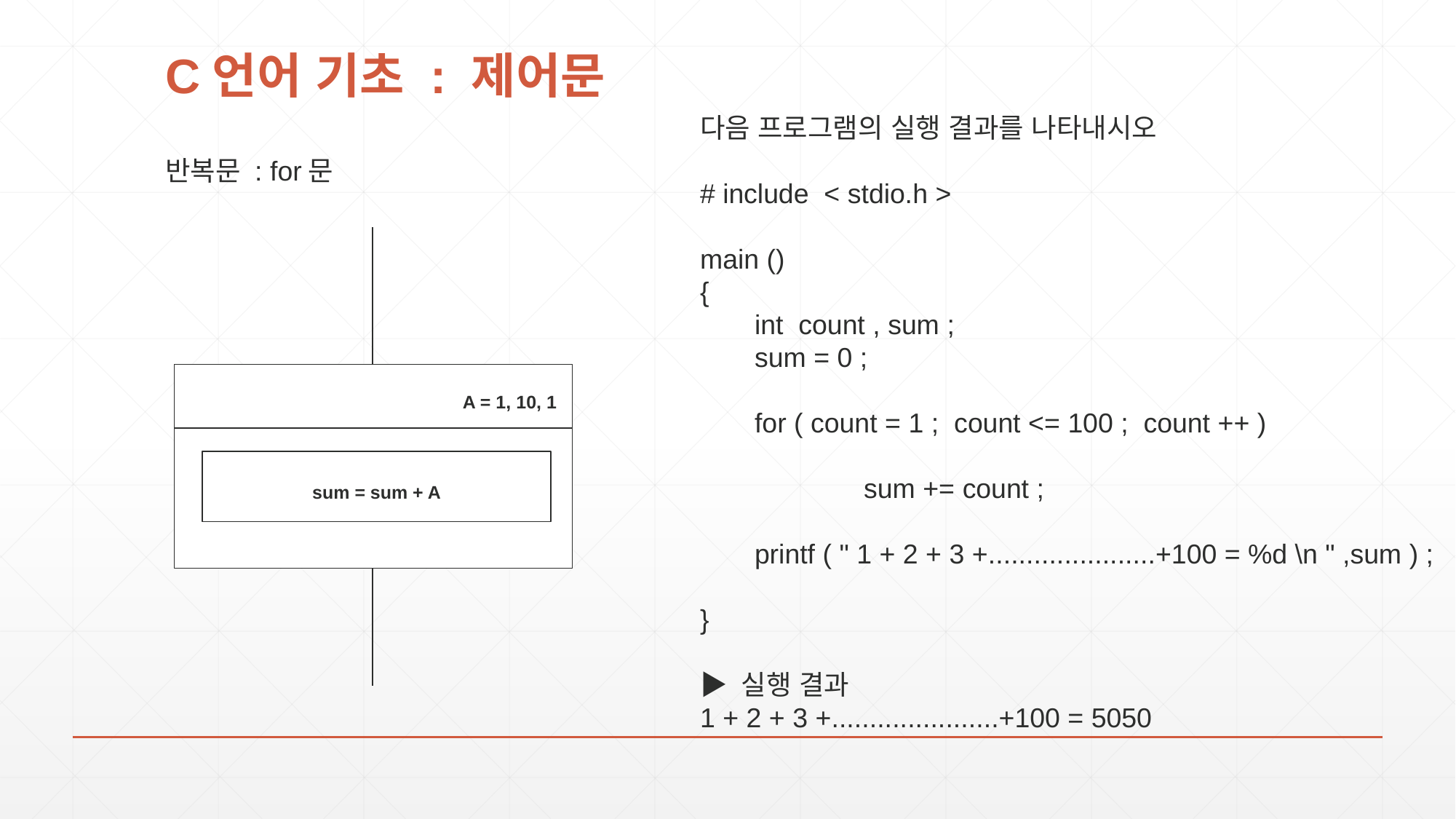

# C언어 기초 : 제어문
다음 프로그램의 실행 결과를 나타내시오

# include  < stdio.h >

main ()
{
int  count , sum ;
sum = 0 ;

for ( count = 1 ;  count <= 100 ;  count ++ )

	sum += count ;

printf ( " 1 + 2 + 3 +......................+100 = %d \n " ,sum ) ;

}

▶ 실행 결과
1 + 2 + 3 +......................+100 = 5050
반복문 : for문

A = 1, 10, 1
sum = sum + A